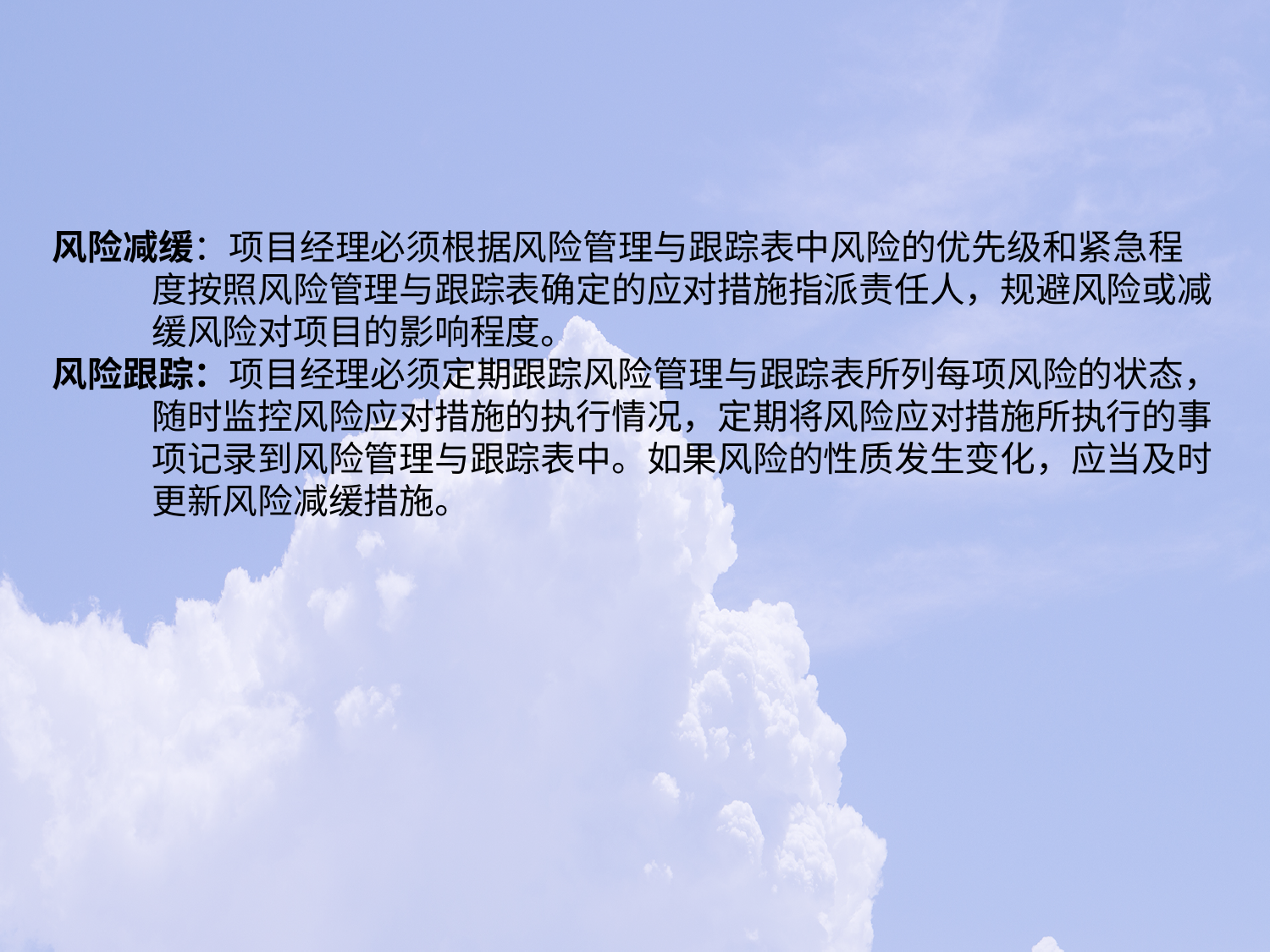

风险减缓：项目经理必须根据风险管理与跟踪表中风险的优先级和紧急程度按照风险管理与跟踪表确定的应对措施指派责任人，规避风险或减缓风险对项目的影响程度。
风险跟踪：项目经理必须定期跟踪风险管理与跟踪表所列每项风险的状态，随时监控风险应对措施的执行情况，定期将风险应对措施所执行的事项记录到风险管理与跟踪表中。如果风险的性质发生变化，应当及时更新风险减缓措施。